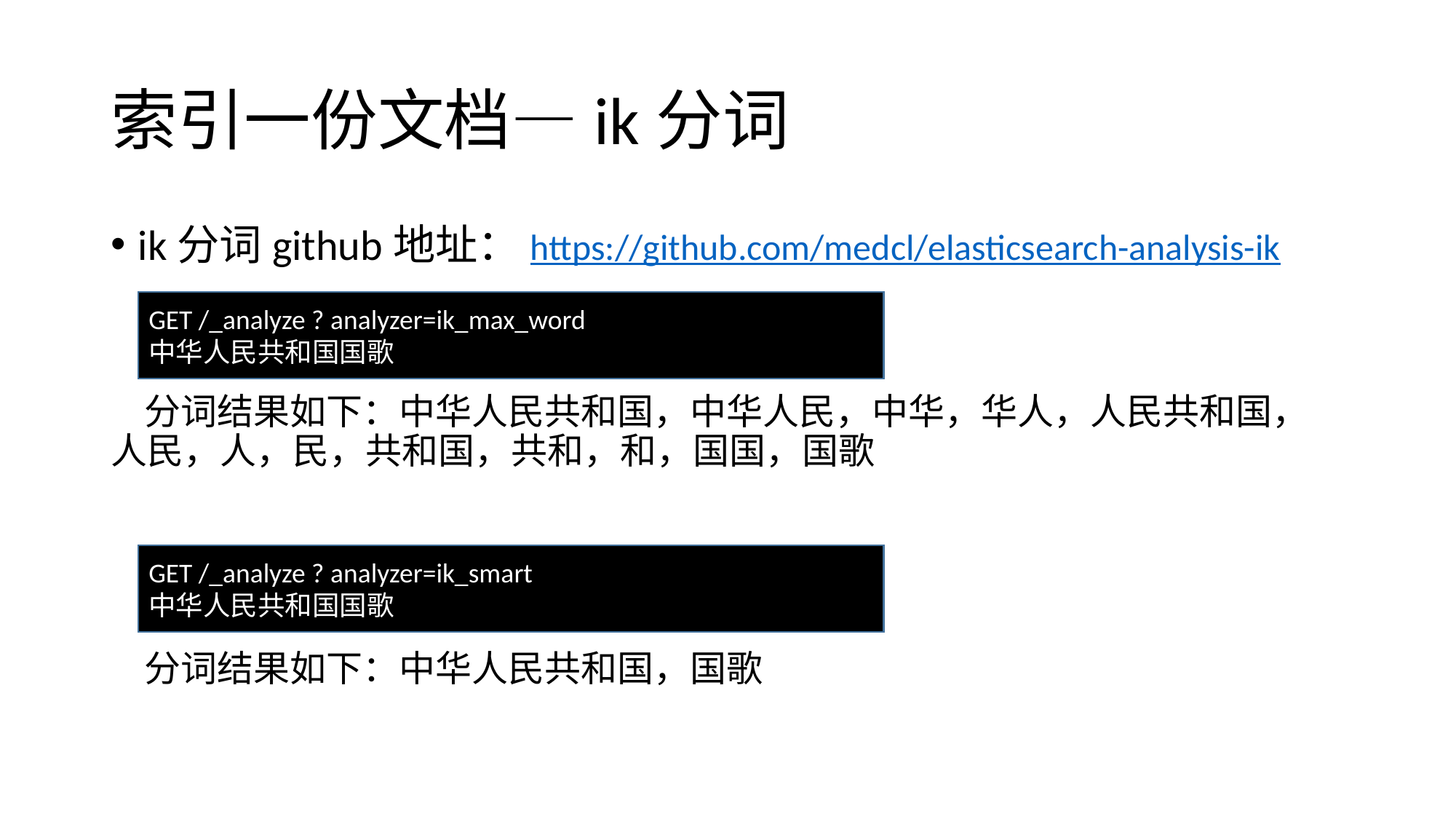

# 索引一份文档—ik分词
ik分词github地址：https://github.com/medcl/elasticsearch-analysis-ik

   分词结果如下：中华人民共和国，中华人民，中华，华人，人民共和国，人民，人，民，共和国，共和，和，国国，国歌

   分词结果如下：中华人民共和国，国歌

GET /_analyze ? analyzer=ik_max_word
中华人民共和国国歌
GET /_analyze ? analyzer=ik_smart
中华人民共和国国歌